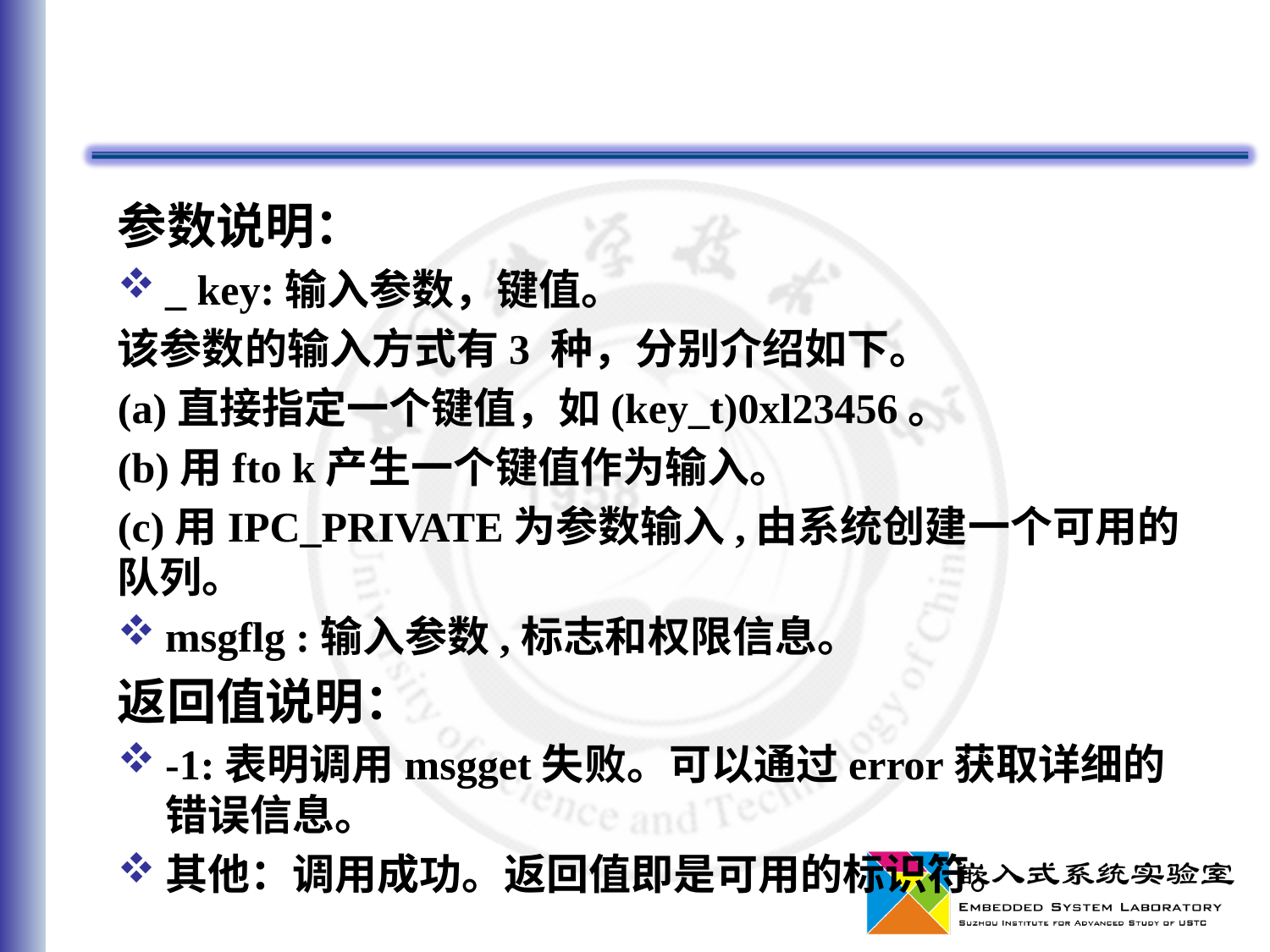

#
参数说明：
_ key:输入参数，键值。
该参数的输入方式有3 种，分别介绍如下。
(a)直接指定一个键值，如(key_t)0xl23456。
(b)用fto k产生一个键值作为输入。
(c)用IPC_PRIVATE为参数输入,由系统创建一个可用的队列。
msgflg :输入参数,标志和权限信息。
返回值说明：
-1:表明调用msgget失败。可以通过error获取详细的错误信息。
其他：调用成功。返回值即是可用的标识符。